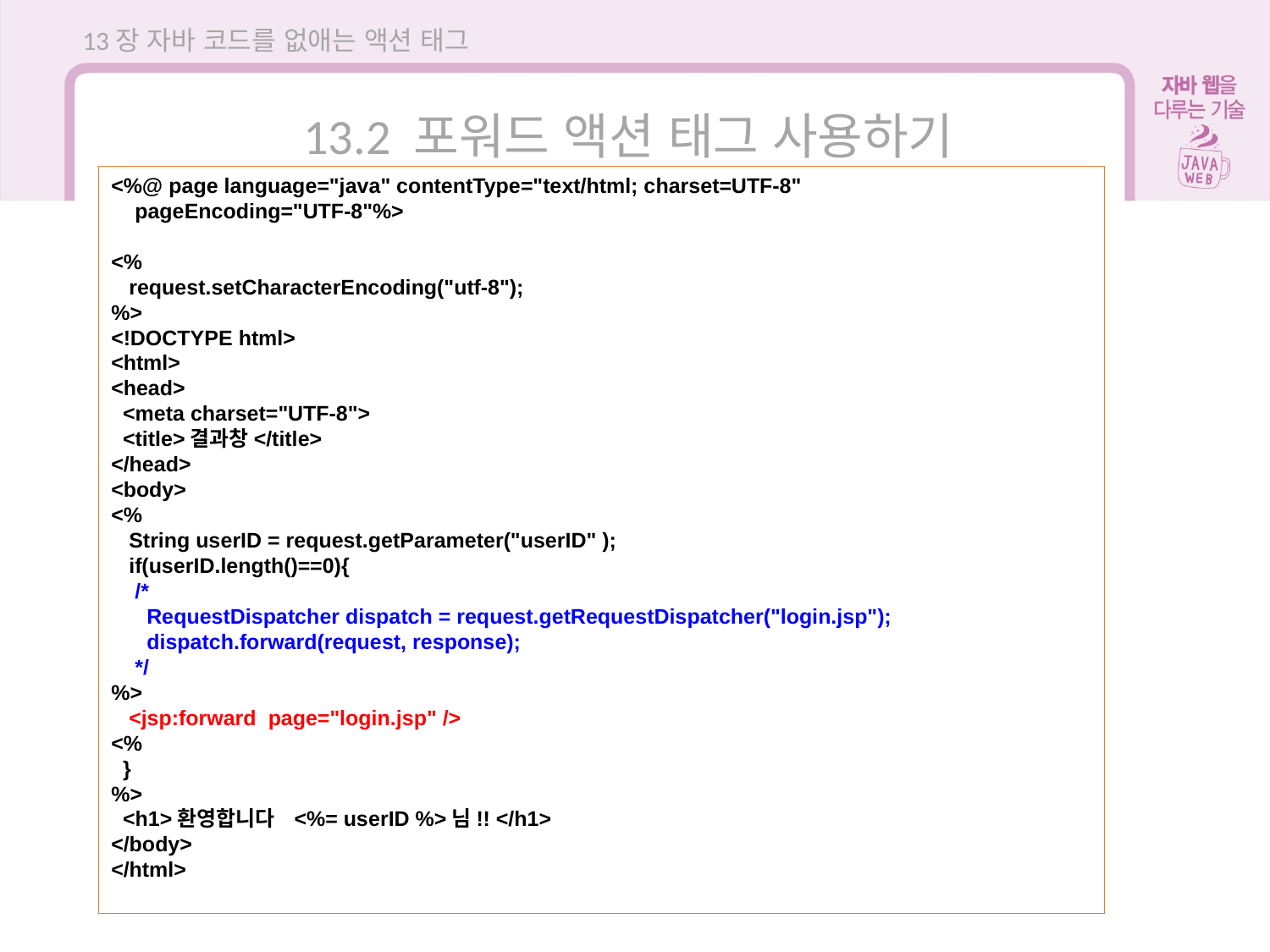

13장 자바 코드를 없애는 액션 태그
13.2 포워드 액션 태그 사용하기
<%@ page language="java" contentType="text/html; charset=UTF-8"
    pageEncoding="UTF-8"%>

<%
   request.setCharacterEncoding("utf-8");
%>
<!DOCTYPE html>
<html>
<head>
  <meta charset="UTF-8">
  <title>결과창</title>
</head>
<body>
<%
   String userID = request.getParameter("userID" );
   if(userID.length()==0){
    /*
      RequestDispatcher dispatch = request.getRequestDispatcher("login.jsp");
      dispatch.forward(request, response);
    */
%>
   <jsp:forward  page="login.jsp" />
<%
  }
%>
  <h1>환영합니다   <%= userID %>님!! </h1>
</body>
</html>